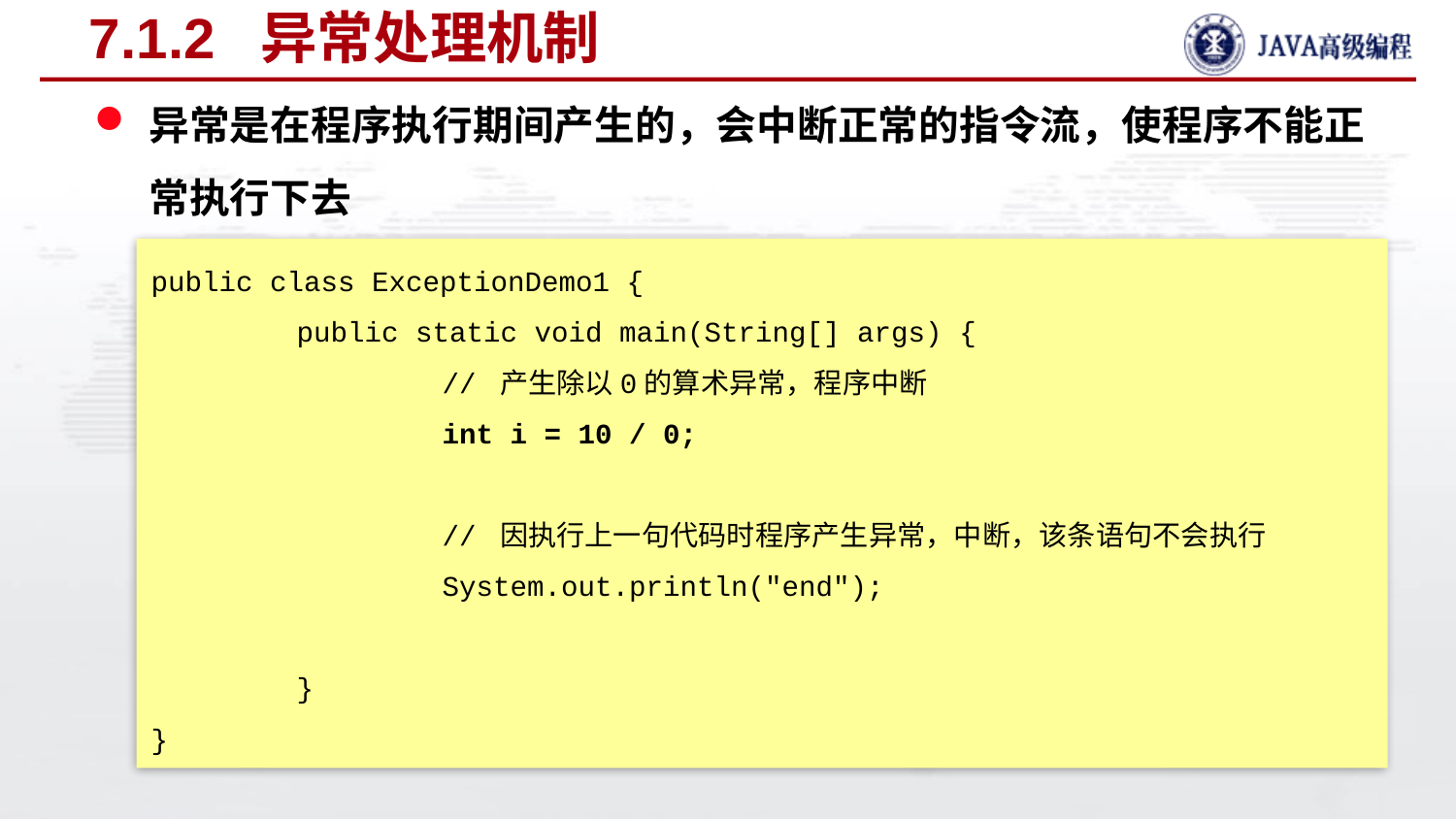

# 7.1.2  异常处理机制
异常是在程序执行期间产生的，会中断正常的指令流，使程序不能正常执行下去

public class ExceptionDemo1 {
	public static void main(String[] args) {
		// 产生除以0的算术异常，程序中断
		int i = 10 / 0;

		// 因执行上一句代码时程序产生异常，中断，该条语句不会执行
		System.out.println("end");

	}
}